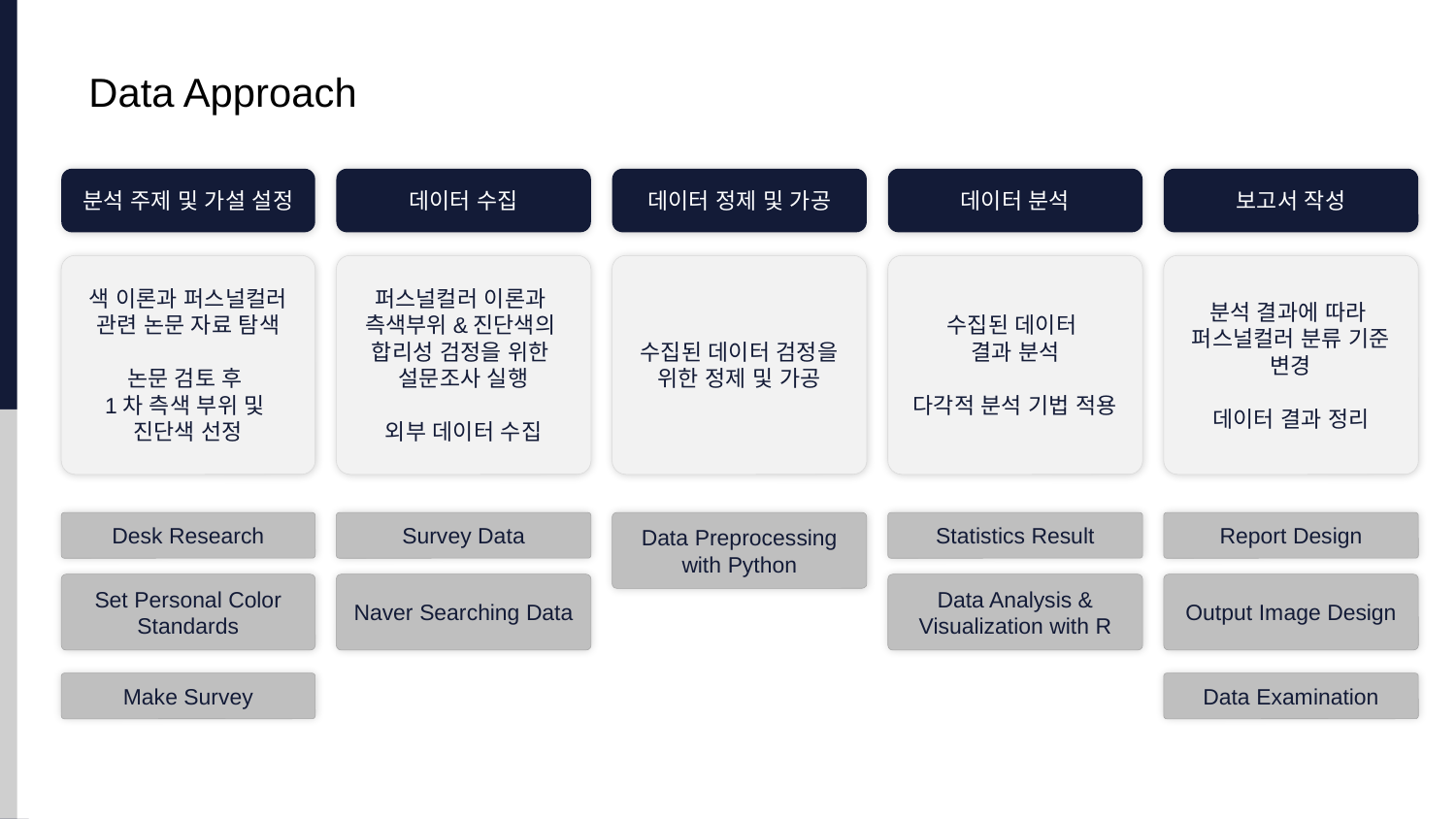

Data Approach
분석 주제 및 가설 설정
데이터 수집
데이터 정제 및 가공
데이터 분석
보고서 작성
색 이론과 퍼스널컬러 관련 논문 자료 탐색

논문 검토 후
1차 측색 부위 및
진단색 선정
퍼스널컬러 이론과
측색부위&진단색의
합리성 검정을 위한
설문조사 실행

외부 데이터 수집
수집된 데이터 검정을 위한 정제 및 가공
수집된 데이터
결과 분석

다각적 분석 기법 적용
분석 결과에 따라
퍼스널컬러 분류 기준 변경

데이터 결과 정리
Desk Research
Survey Data
Data Preprocessing with Python
Statistics Result
Report Design
Set Personal Color Standards
Naver Searching Data
Data Analysis & Visualization with R
Output Image Design
Make Survey
Data Examination